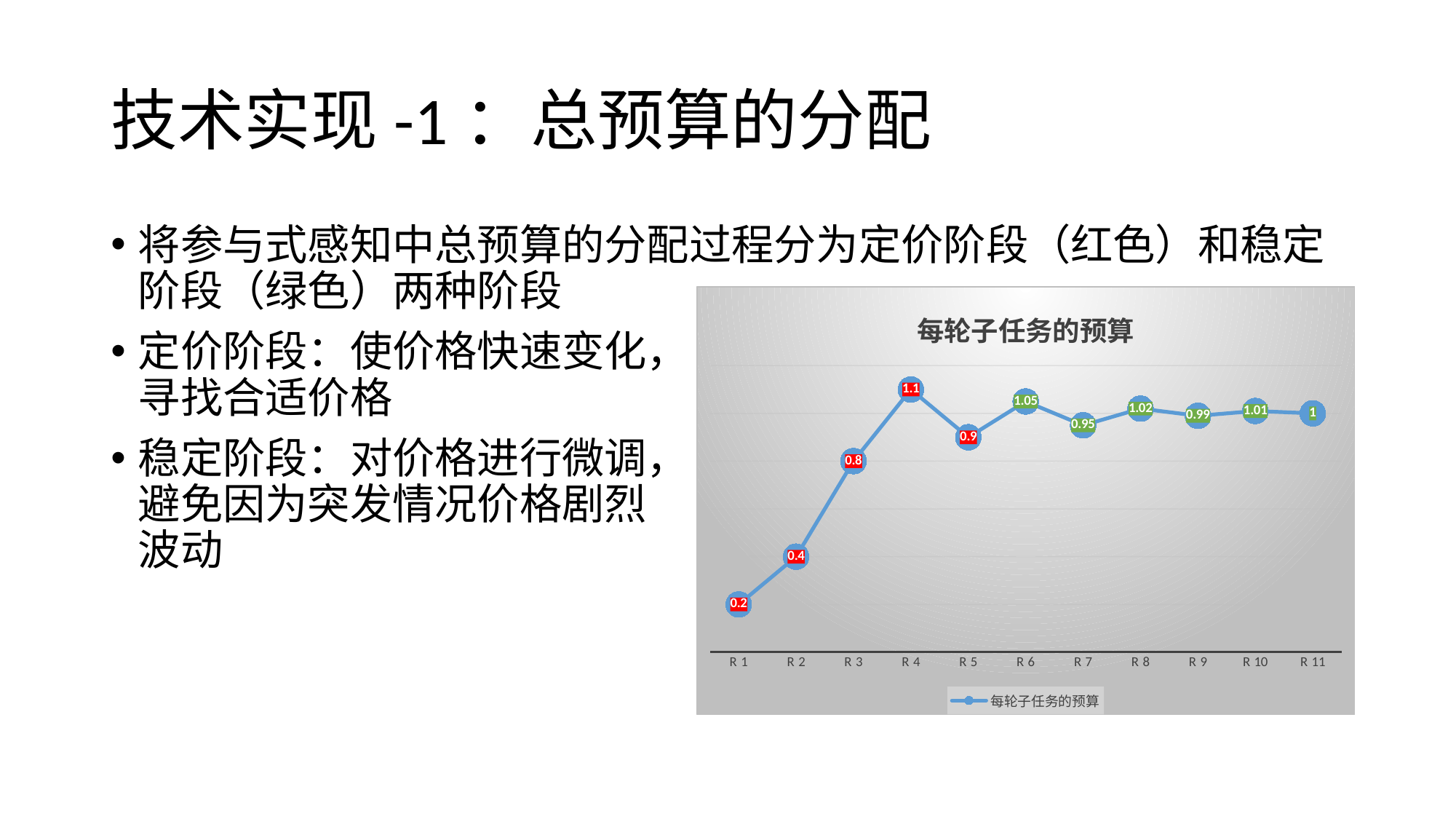

# 技术实现-1：总预算的分配
将参与式感知中总预算的分配过程分为定价阶段（红色）和稳定阶段（绿色）两种阶段
定价阶段：使价格快速变化，
寻找合适价格
稳定阶段：对价格进行微调，
避免因为突发情况价格剧烈
波动

### Chart:

| Category | 每轮子任务的预算 |
|---|---|
| R 1 | 0.2 |
| R 2 | 0.4 |
| R 3 | 0.8 |
| R 4 | 1.1 |
| R 5 | 0.9 |
| R 6 | 1.05 |
| R 7 | 0.95 |
| R 8 | 1.02 |
| R 9 | 0.99 |
| R 10 | 1.01 |
| R 11 | 1.0 |